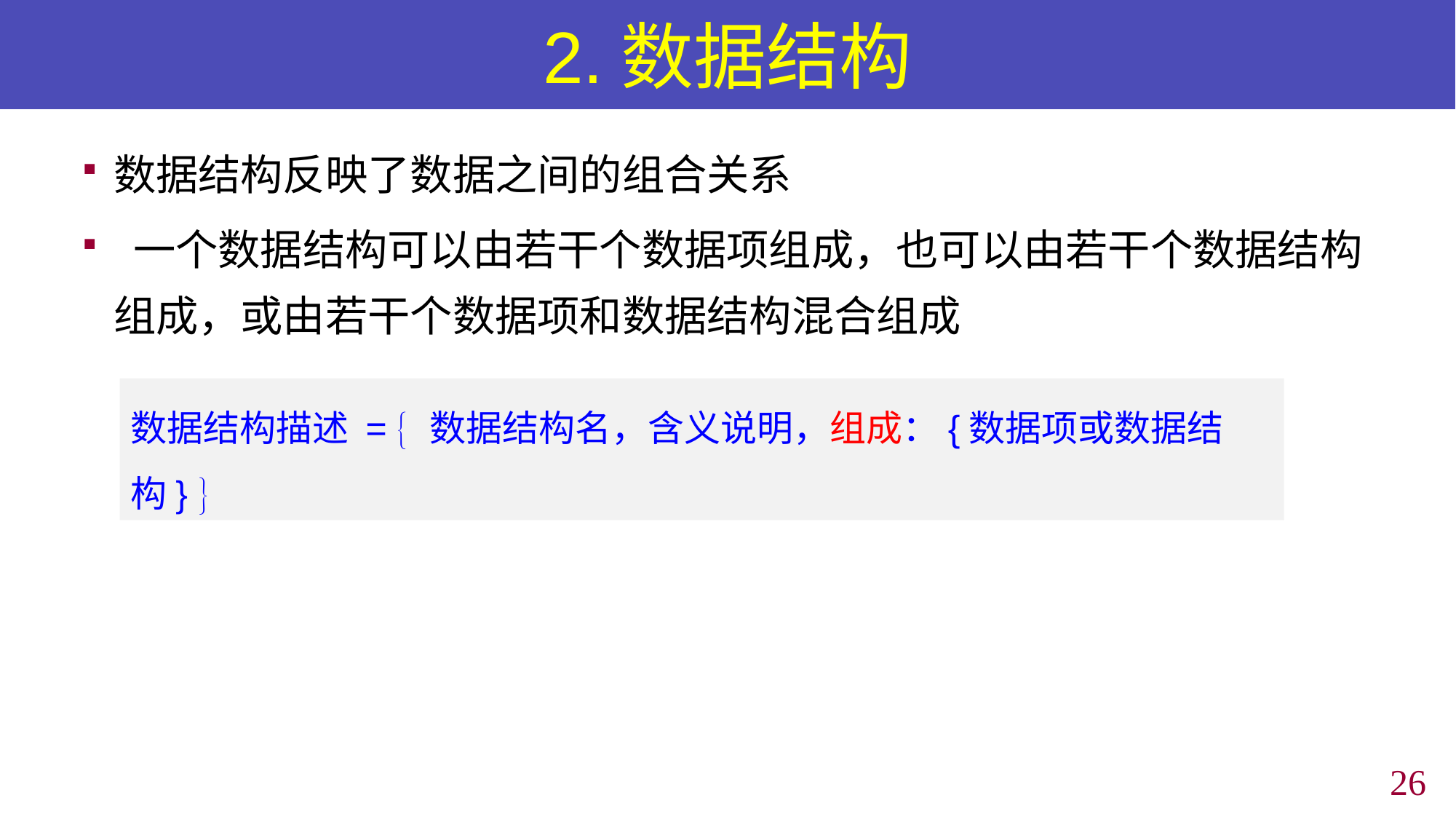

# 2.数据结构
数据结构反映了数据之间的组合关系
 一个数据结构可以由若干个数据项组成，也可以由若干个数据结构组成，或由若干个数据项和数据结构混合组成

数据结构描述 = { 数据结构名，含义说明，组成：{数据项或数据结构} }
26